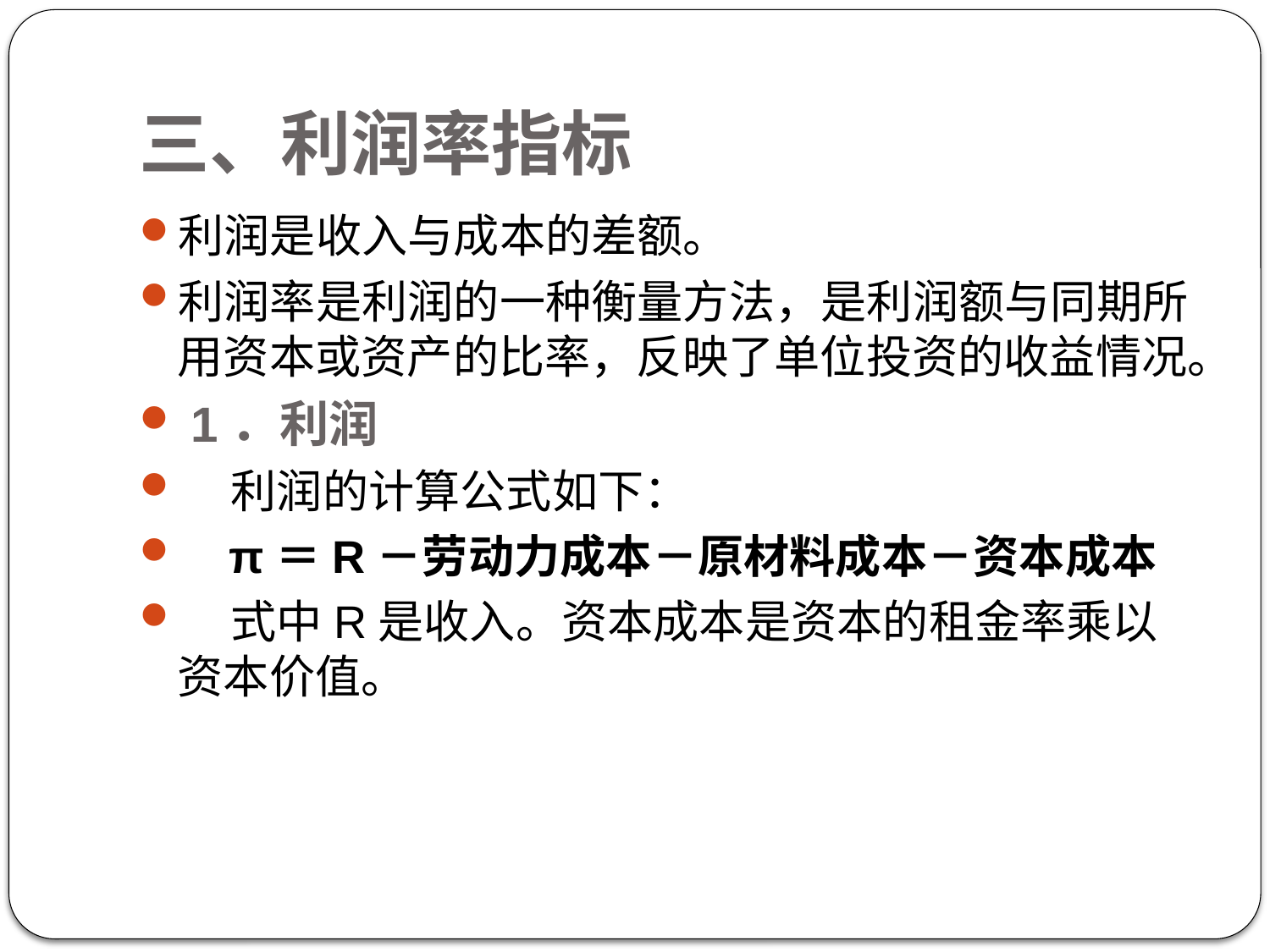

# 三、利润率指标
利润是收入与成本的差额。
利润率是利润的一种衡量方法，是利润额与同期所用资本或资产的比率，反映了单位投资的收益情况。
 1．利润
    利润的计算公式如下：
    π＝R－劳动力成本－原材料成本－资本成本
    式中R是收入。资本成本是资本的租金率乘以资本价值。